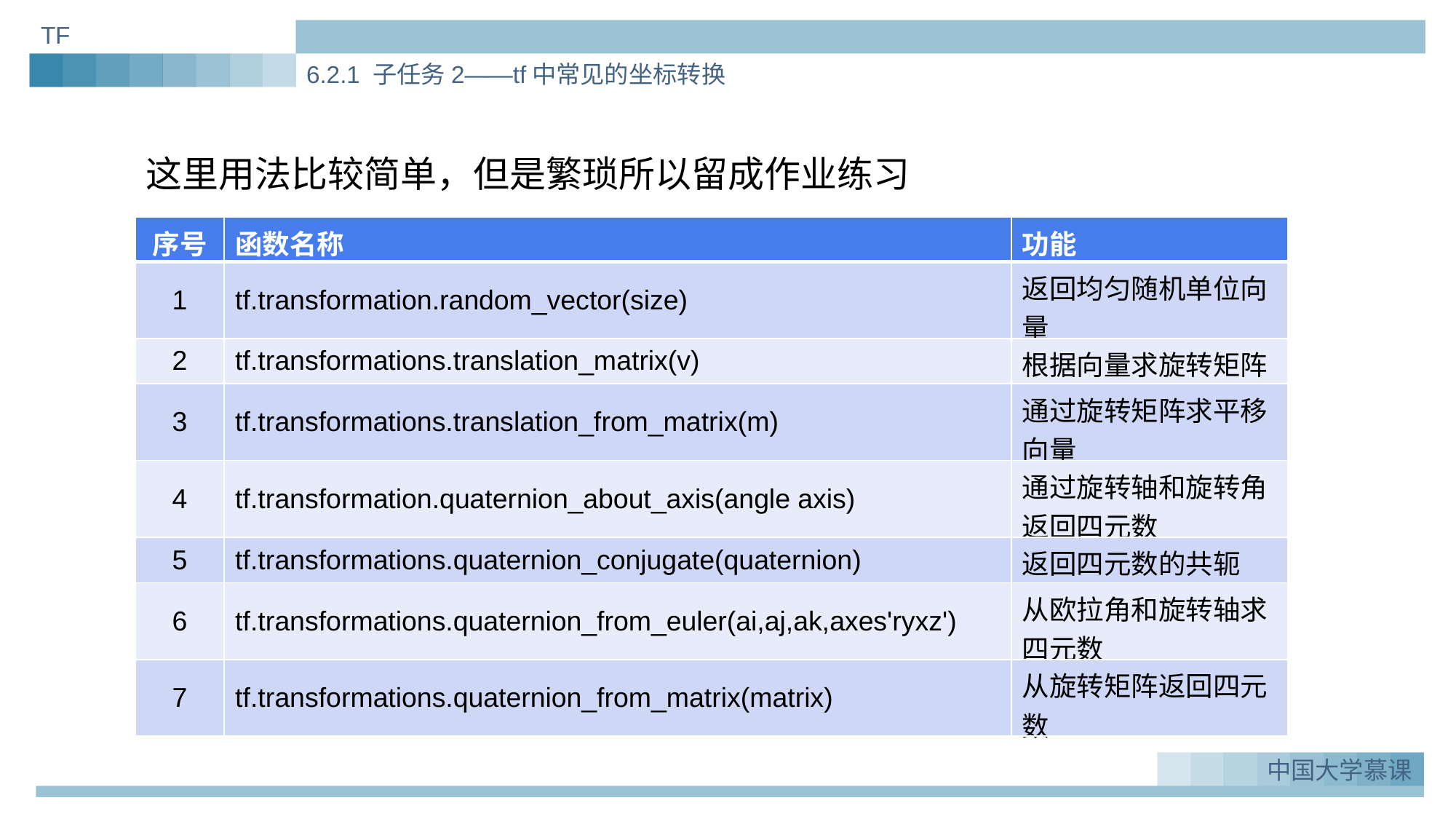

TF
6.2.1 子任务2——tf中常见的坐标转换
这里用法比较简单，但是繁琐所以留成作业练习
| 序号 | 函数名称 | 功能 |
| --- | --- | --- |
| 1 | tf.transformation.random\_vector(size) | 返回均匀随机单位向量 |
| 2 | tf.transformations.translation\_matrix(v) | 根据向量求旋转矩阵 |
| 3 | tf.transformations.translation\_from\_matrix(m) | 通过旋转矩阵求平移向量 |
| 4 | tf.transformation.quaternion\_about\_axis(angle axis) | 通过旋转轴和旋转角返回四元数 |
| 5 | tf.transformations.quaternion\_conjugate(quaternion) | 返回四元数的共轭 |
| 6 | tf.transformations.quaternion\_from\_euler(ai,aj,ak,axes'ryxz') | 从欧拉角和旋转轴求四元数 |
| 7 | tf.transformations.quaternion\_from\_matrix(matrix) | 从旋转矩阵返回四元数 |
中国大学慕课